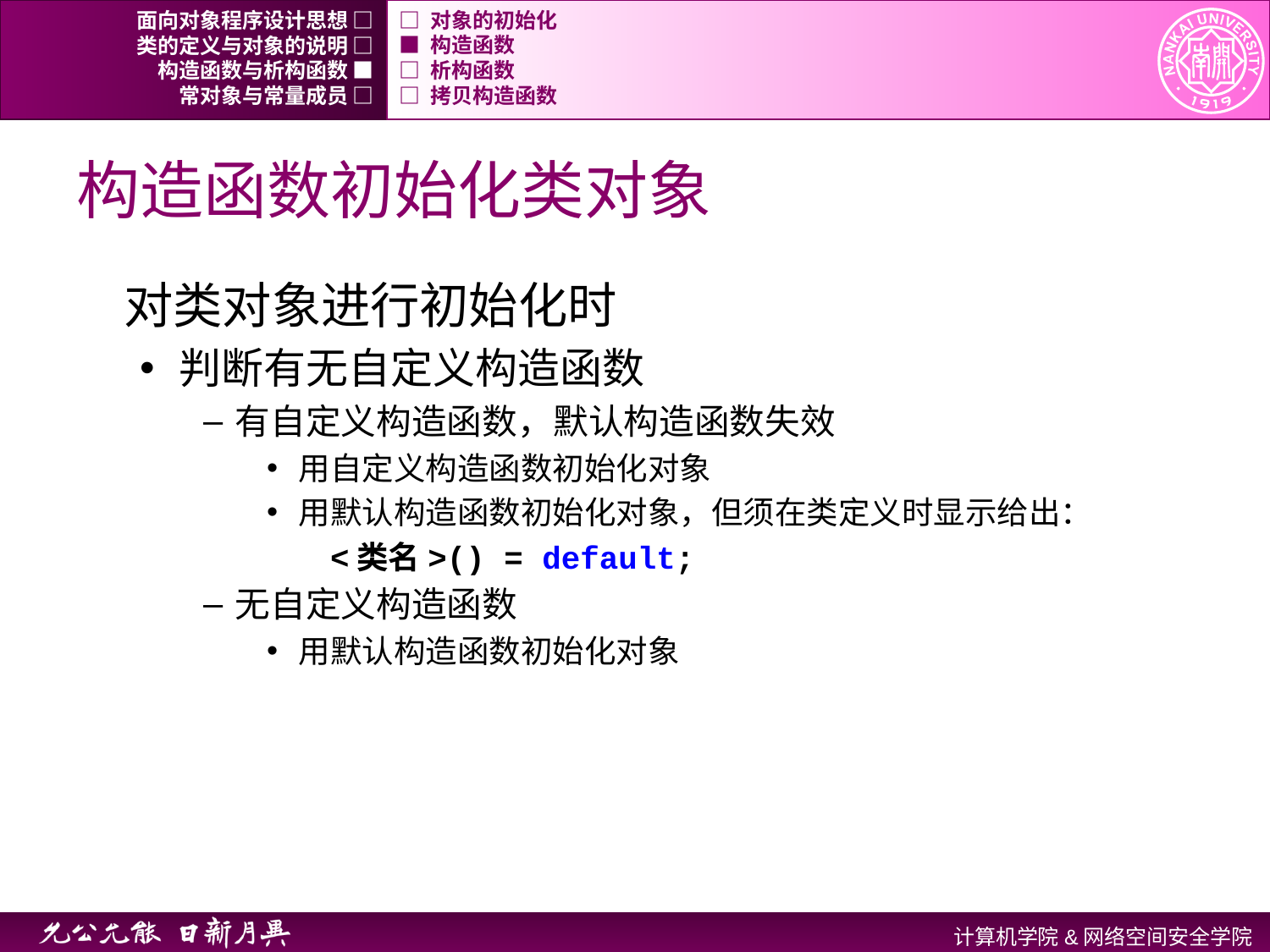

面向对象程序设计思想 □
□ 对象的初始化
类的定义与对象的说明 □
■ 构造函数
构造函数与析构函数 ■
□ 析构函数
常对象与常量成员 □

□ 拷贝构造函数
# 构造函数初始化类对象
对类对象进行初始化时
判断有无自定义构造函数
有自定义构造函数，默认构造函数失效
用自定义构造函数初始化对象
用默认构造函数初始化对象，但须在类定义时显示给出：
<类名>() = default;
无自定义构造函数
用默认构造函数初始化对象